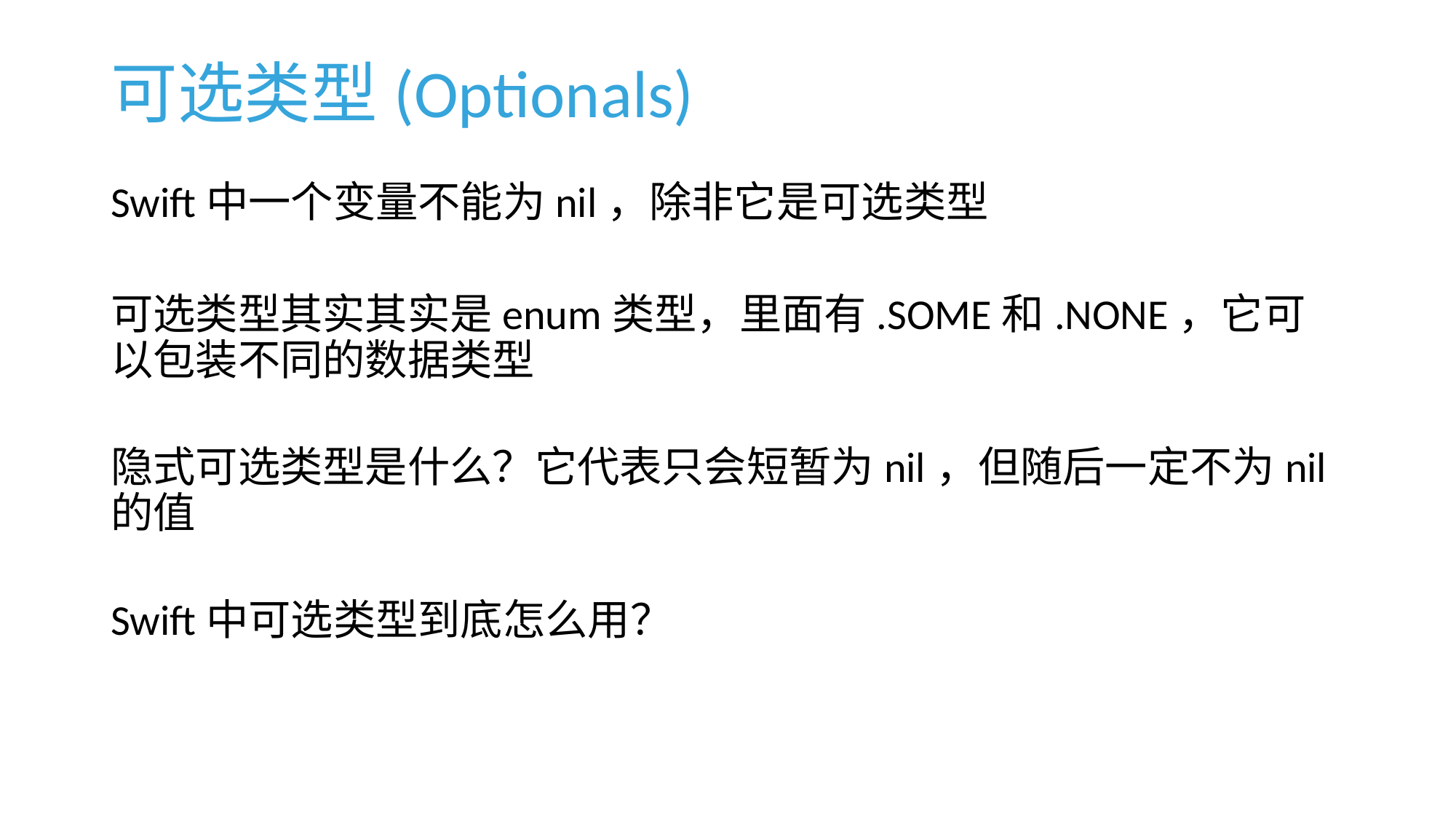

# 可选类型(Optionals)
Swift中一个变量不能为nil，除非它是可选类型
可选类型其实其实是enum类型，里面有.SOME和.NONE，它可以包装不同的数据类型
隐式可选类型是什么？它代表只会短暂为nil，但随后一定不为nil的值
Swift中可选类型到底怎么用？